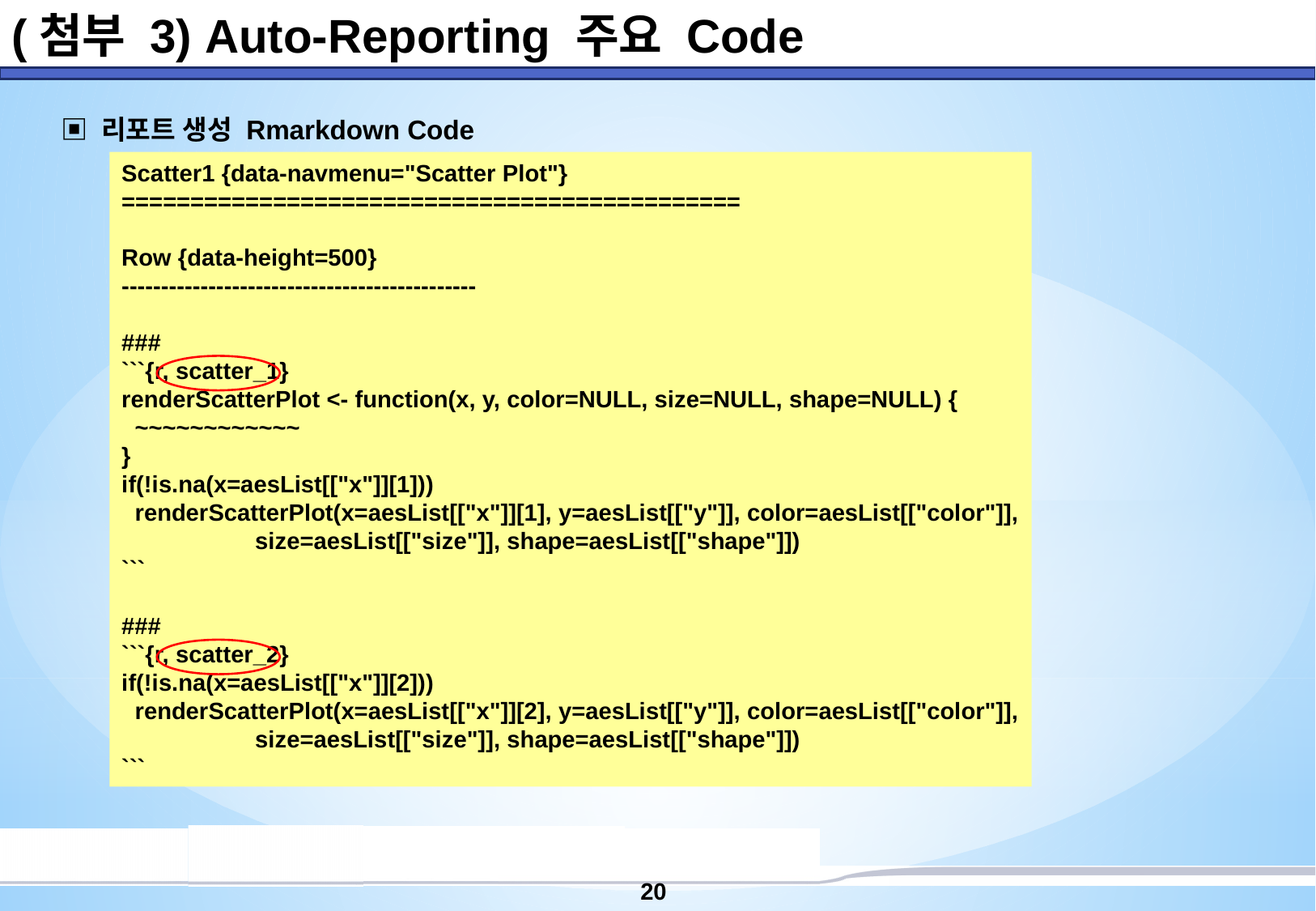

(첨부 3) Auto-Reporting 주요 Code

▣ 리포트 생성 Rmarkdown Code
Scatter1 {data-navmenu="Scatter Plot"}
=============================================

Row {data-height=500}
---------------------------------------------

###
```{r, scatter_1}
renderScatterPlot <- function(x, y, color=NULL, size=NULL, shape=NULL) {
  ~~~~~~~~~~~~
}
if(!is.na(x=aesList[["x"]][1]))
  renderScatterPlot(x=aesList[["x"]][1], y=aesList[["y"]], color=aesList[["color"]],
                    size=aesList[["size"]], shape=aesList[["shape"]])
```

###
```{r, scatter_2}
if(!is.na(x=aesList[["x"]][2]))
  renderScatterPlot(x=aesList[["x"]][2], y=aesList[["y"]], color=aesList[["color"]],
                    size=aesList[["size"]], shape=aesList[["shape"]])
```